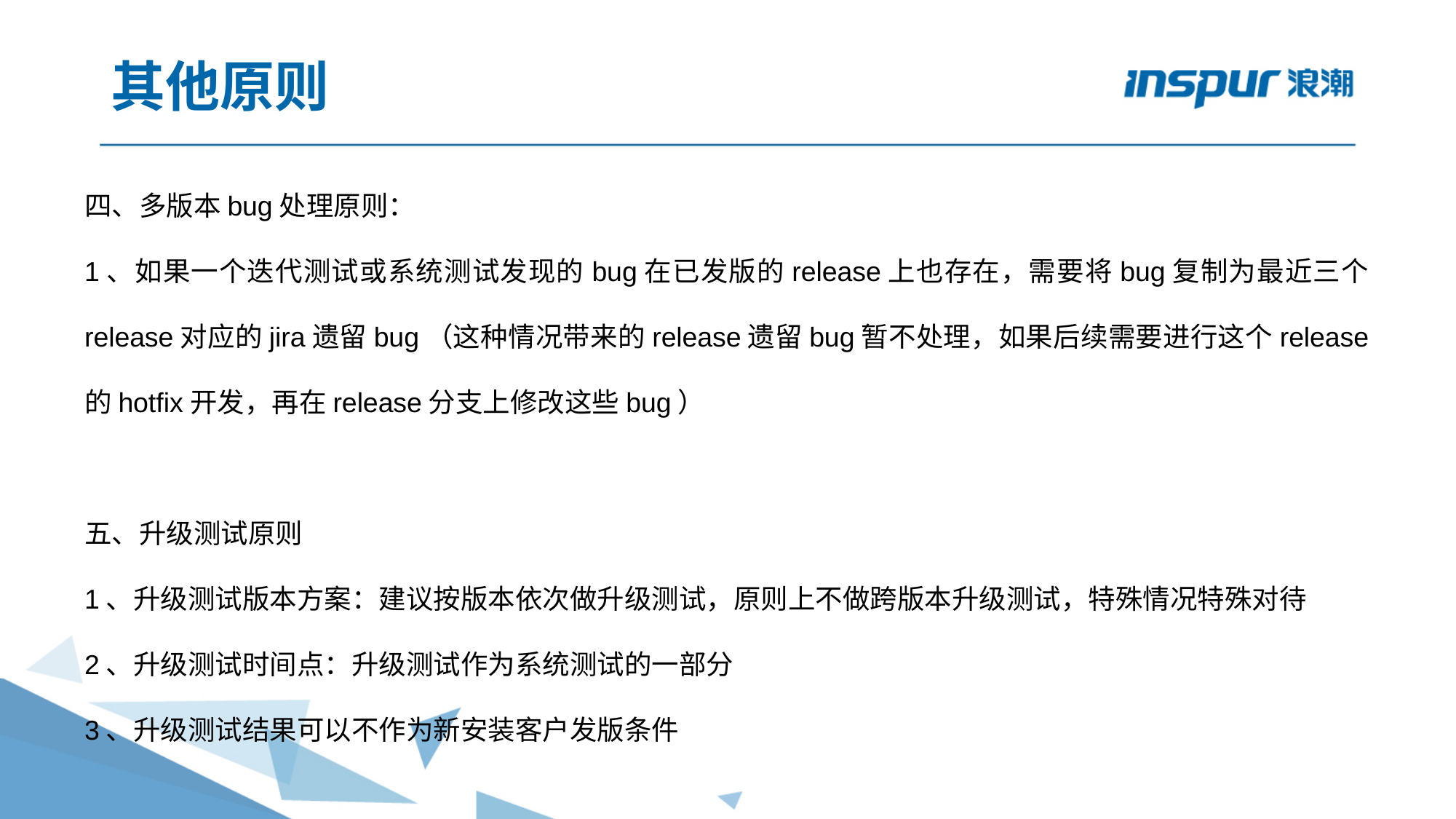

# 其他原则
四、多版本bug处理原则：
1、如果一个迭代测试或系统测试发现的bug在已发版的release上也存在，需要将bug复制为最近三个release对应的jira遗留bug（这种情况带来的release遗留bug暂不处理，如果后续需要进行这个release的hotfix开发，再在release分支上修改这些bug）

五、升级测试原则
1、升级测试版本方案：建议按版本依次做升级测试，原则上不做跨版本升级测试，特殊情况特殊对待
2、升级测试时间点：升级测试作为系统测试的一部分
3、升级测试结果可以不作为新安装客户发版条件